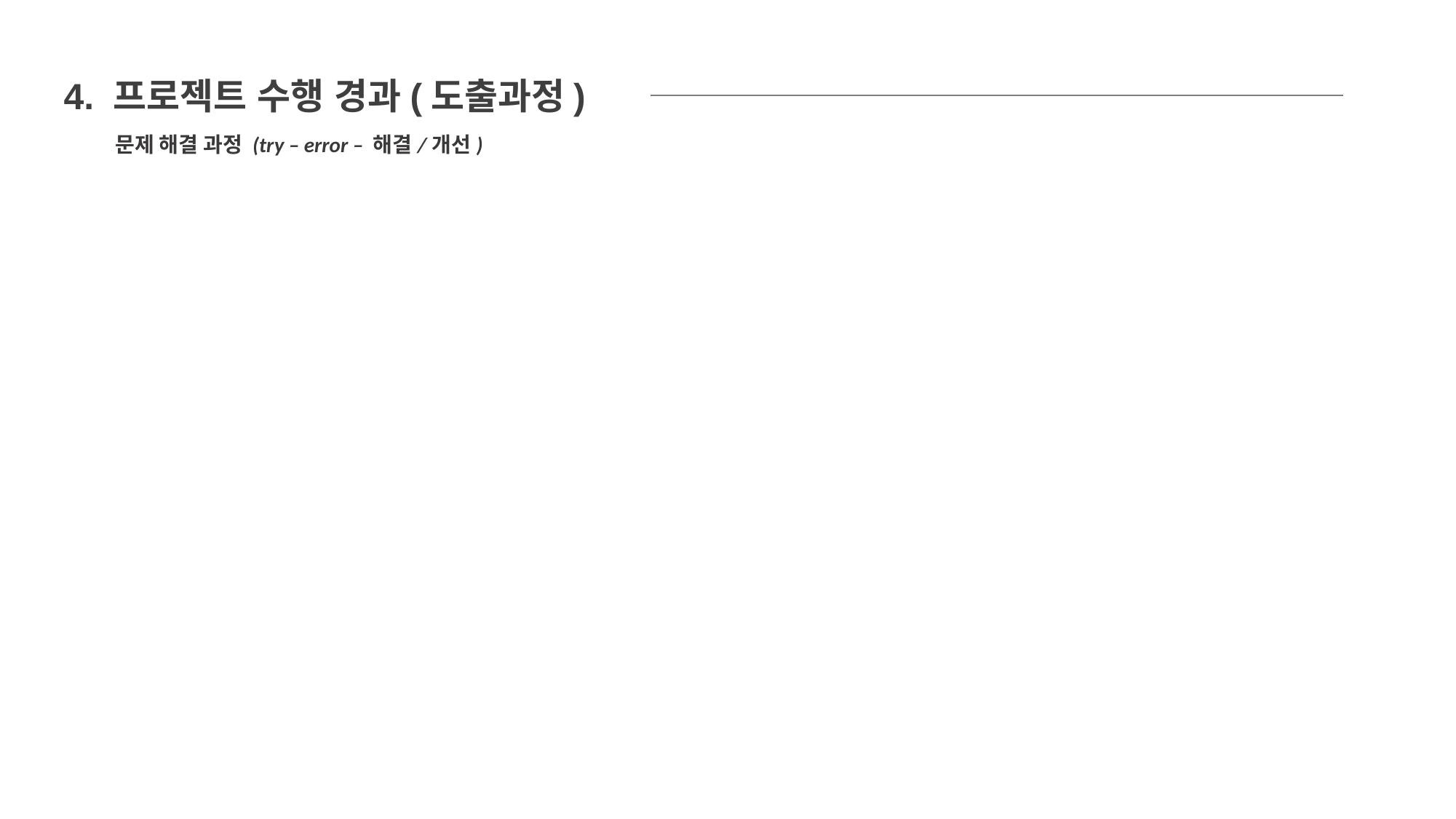

4. 프로젝트 수행 경과(도출과정)
문제 해결 과정 (try – error – 해결/개선)